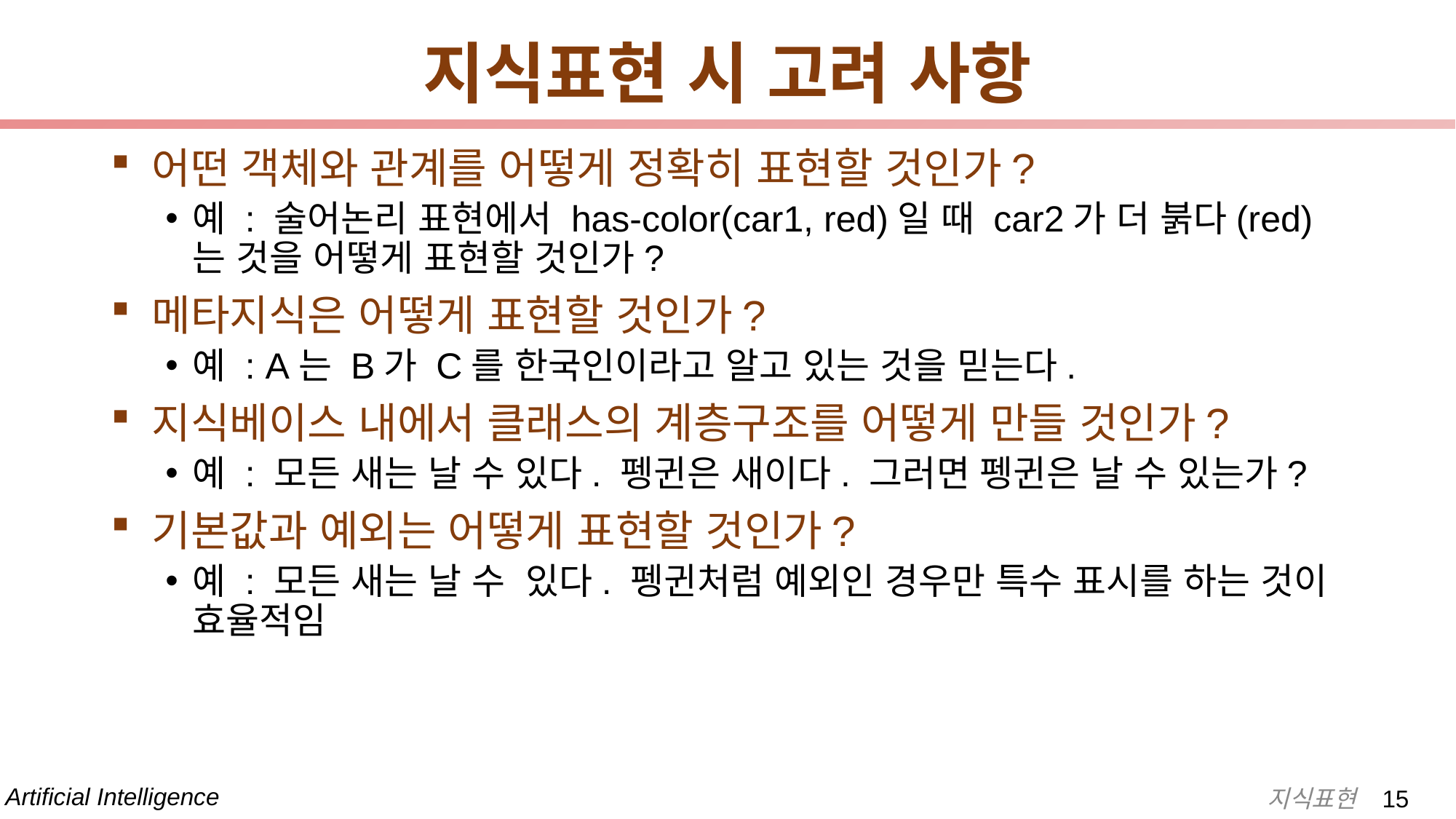

# 지식표현 시 고려 사항
어떤 객체와 관계를 어떻게 정확히 표현할 것인가?
예 : 술어논리 표현에서 has-color(car1, red)일 때 car2가 더 붉다(red)는 것을 어떻게 표현할 것인가?
메타지식은 어떻게 표현할 것인가?
예 : A는 B가 C를 한국인이라고 알고 있는 것을 믿는다.
지식베이스 내에서 클래스의 계층구조를 어떻게 만들 것인가?
예 : 모든 새는 날 수 있다. 펭귄은 새이다. 그러면 펭귄은 날 수 있는가?
기본값과 예외는 어떻게 표현할 것인가?
예 : 모든 새는 날 수  있다. 펭귄처럼 예외인 경우만 특수 표시를 하는 것이 효율적임